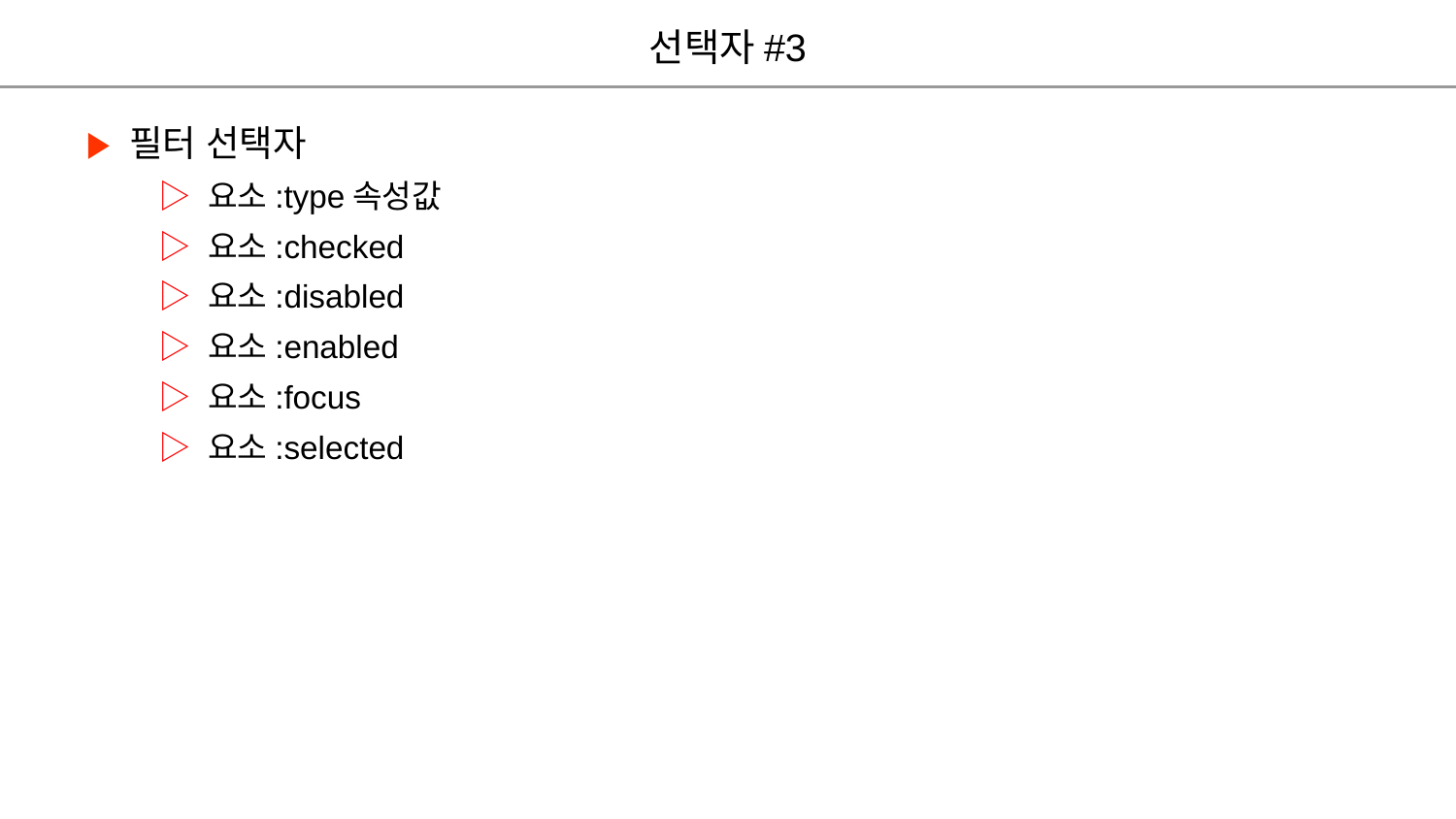

선택자#3
▶ 필터 선택자
▷ 요소:type속성값
▷ 요소:checked
▷ 요소:disabled
▷ 요소:enabled
▷ 요소:focus
▷ 요소:selected